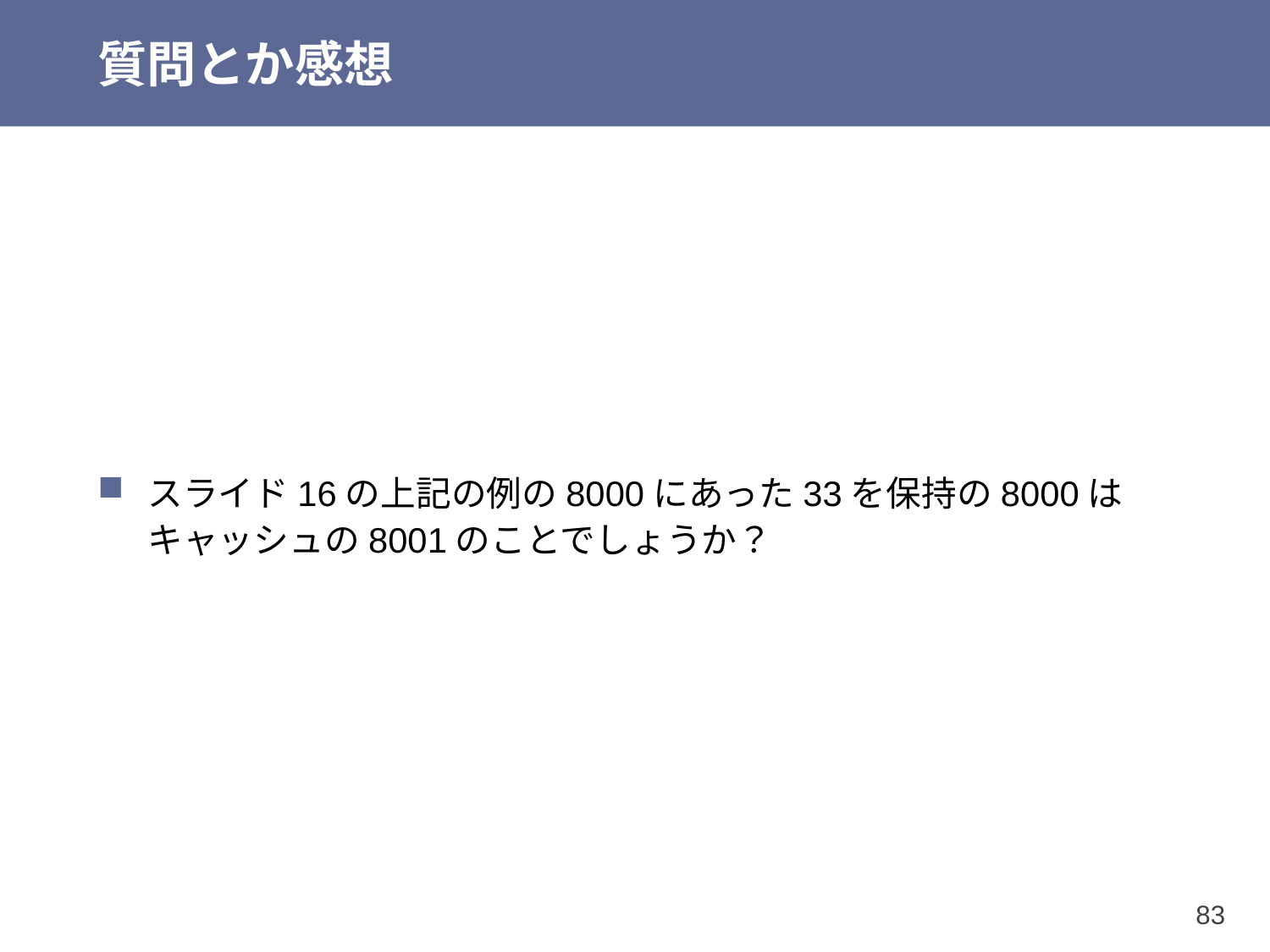

# 質問とか感想
スライド16の上記の例の8000にあった33を保持の8000はキャッシュの8001のことでしょうか？